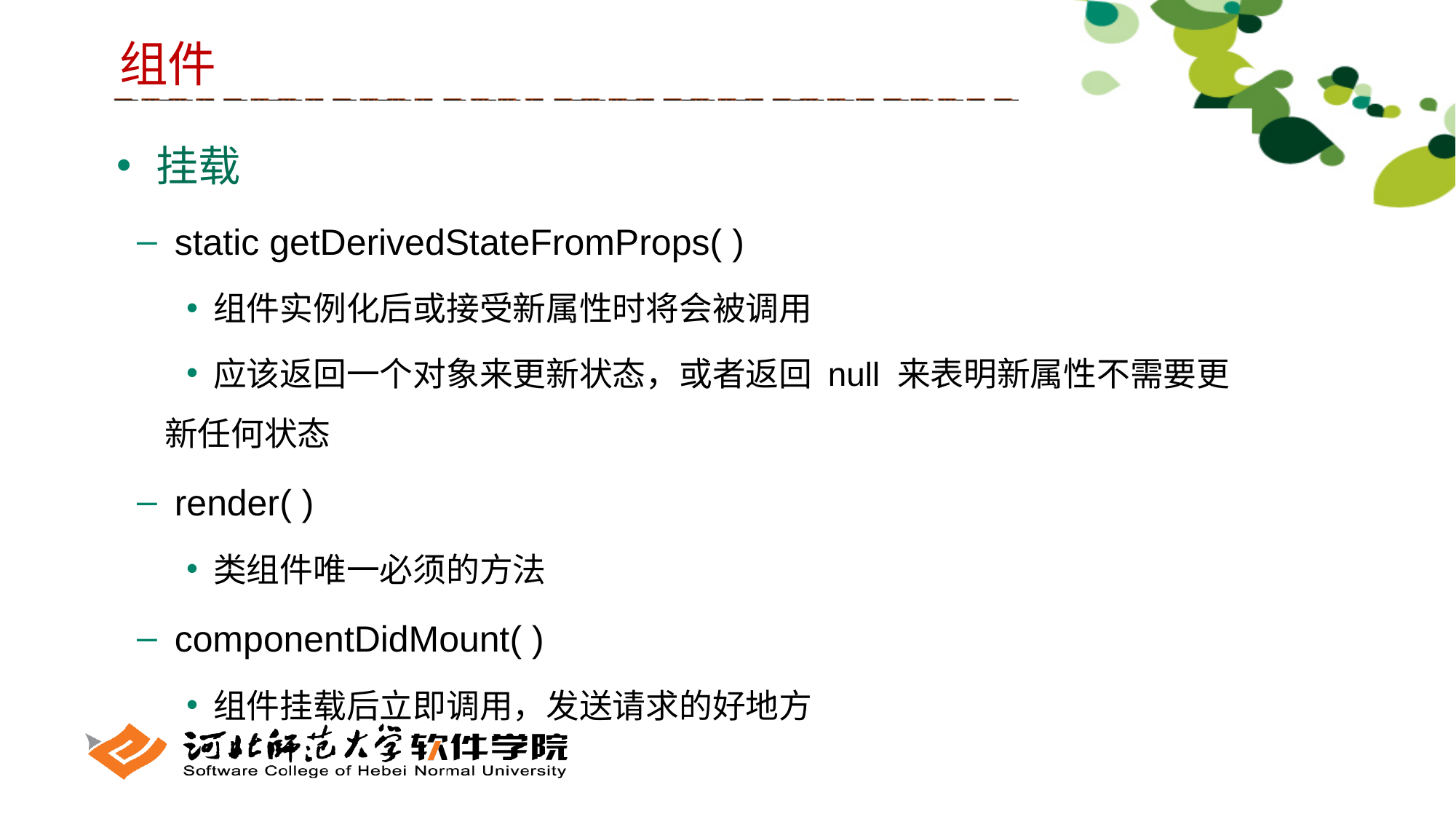

组件
 挂载
 static getDerivedStateFromProps( )
 组件实例化后或接受新属性时将会被调用
 应该返回一个对象来更新状态，或者返回 null 来表明新属性不需要更新任何状态
 render( )
 类组件唯一必须的方法
 componentDidMount( )
 组件挂载后立即调用，发送请求的好地方